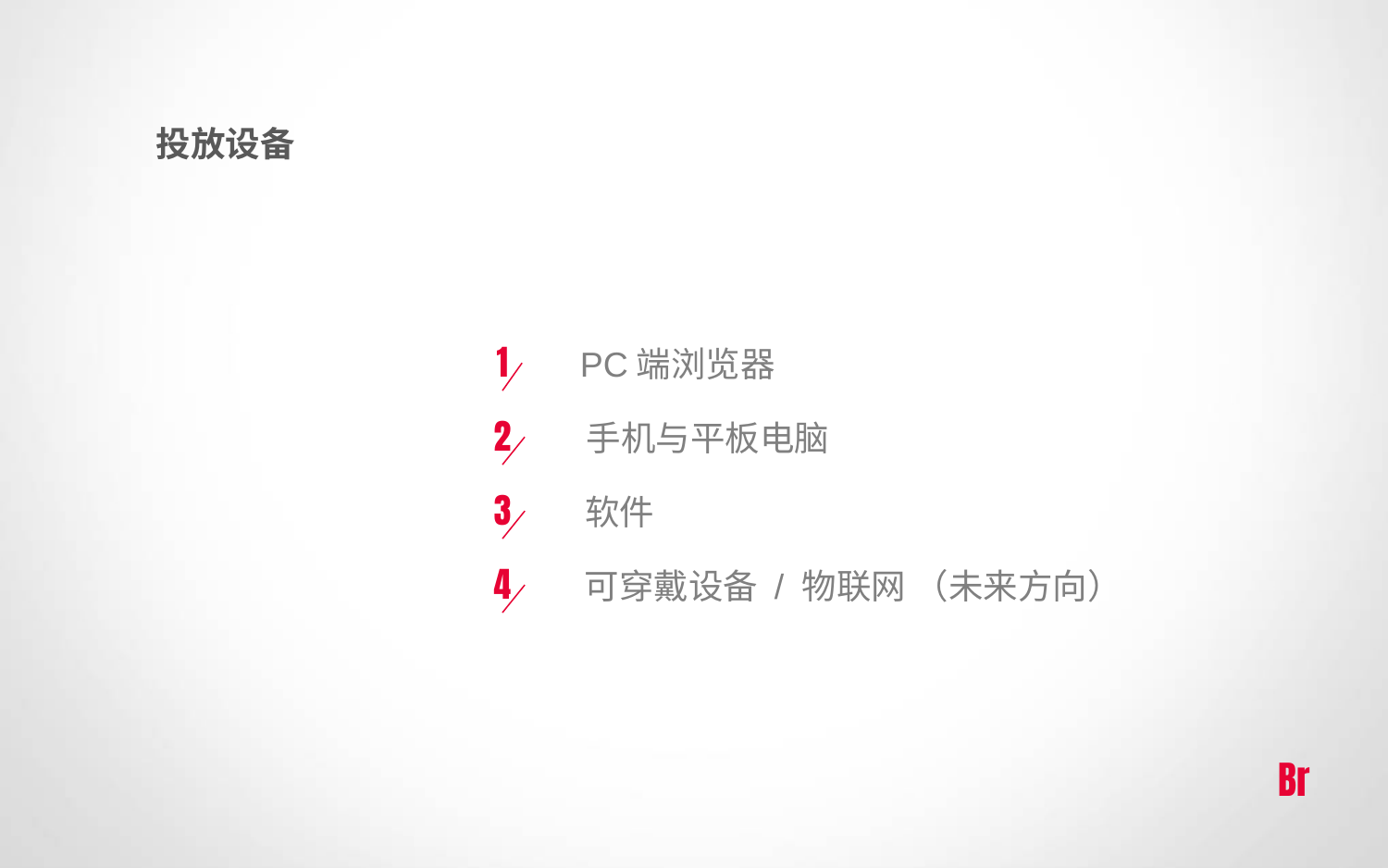

投放设备
1
PC端浏览器
2
手机与平板电脑
3
软件
4
可穿戴设备 / 物联网 （未来方向）